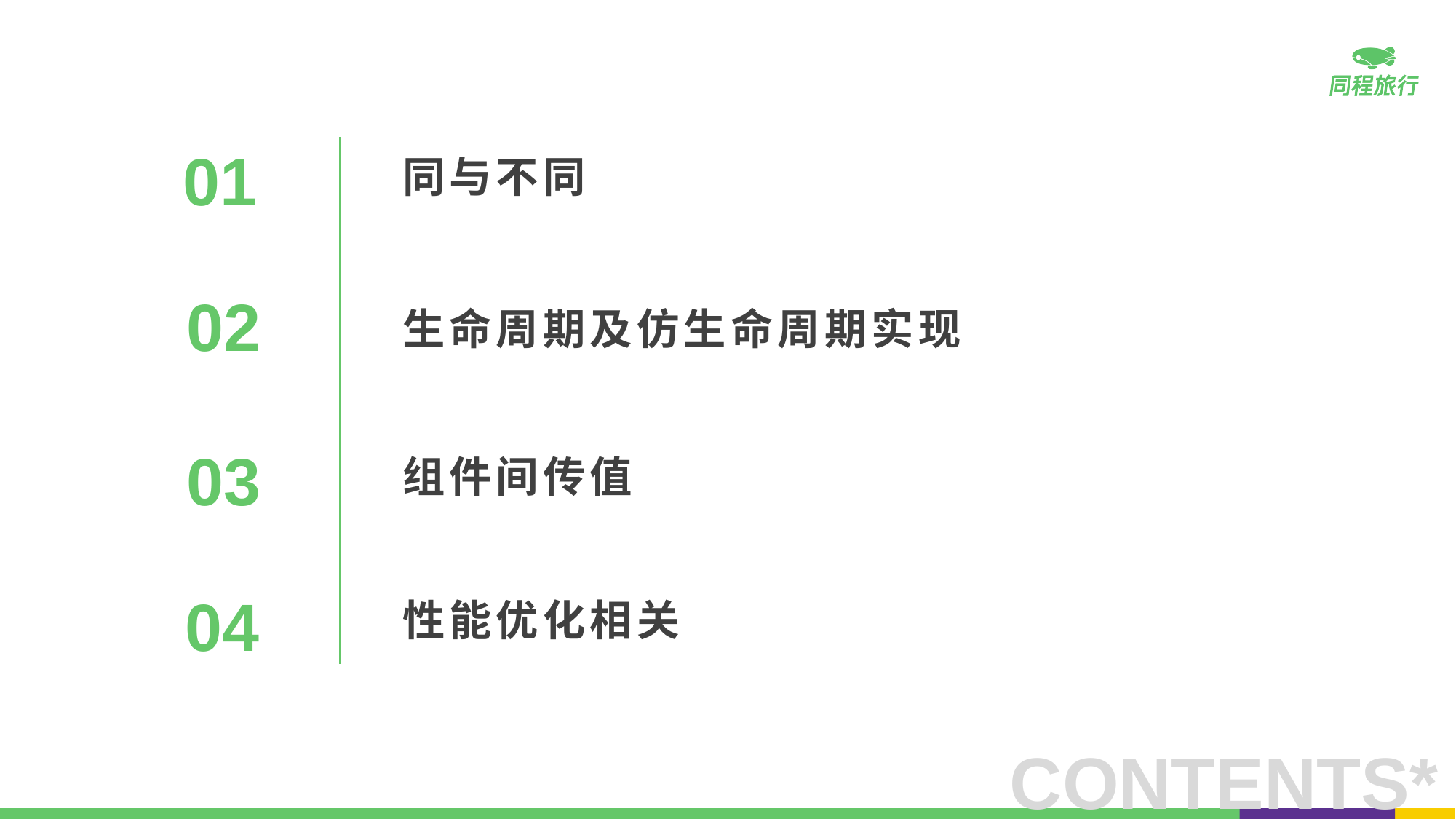

01
同与不同
02
生命周期及仿生命周期实现
03
组件间传值
04
性能优化相关
CONTENTS*